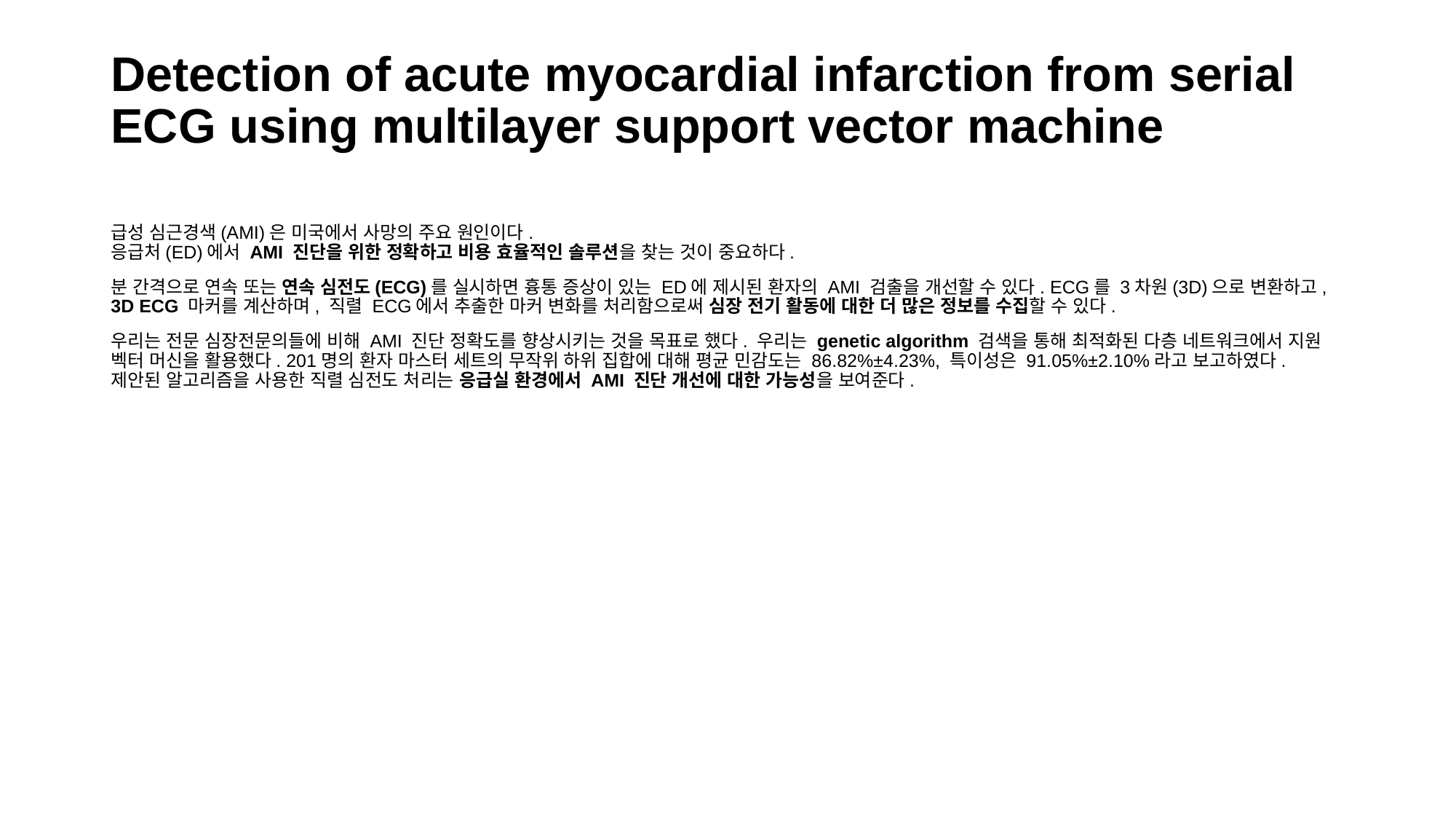

# Detection of acute myocardial infarction from serial ECG using multilayer support vector machine

급성 심근경색(AMI)은 미국에서 사망의 주요 원인이다.
응급처(ED)에서 AMI 진단을 위한 정확하고 비용 효율적인 솔루션을 찾는 것이 중요하다.
분 간격으로 연속 또는 연속 심전도(ECG)를 실시하면 흉통 증상이 있는 ED에 제시된 환자의 AMI 검출을 개선할 수 있다. ECG를 3차원(3D)으로 변환하고, 3D ECG 마커를 계산하며, 직렬 ECG에서 추출한 마커 변화를 처리함으로써 심장 전기 활동에 대한 더 많은 정보를 수집할 수 있다.
우리는 전문 심장전문의들에 비해 AMI 진단 정확도를 향상시키는 것을 목표로 했다. 우리는 genetic algorithm 검색을 통해 최적화된 다층 네트워크에서 지원 벡터 머신을 활용했다. 201명의 환자 마스터 세트의 무작위 하위 집합에 대해 평균 민감도는 86.82%±4.23%, 특이성은 91.05%±2.10%라고 보고하였다. 제안된 알고리즘을 사용한 직렬 심전도 처리는 응급실 환경에서 AMI 진단 개선에 대한 가능성을 보여준다.